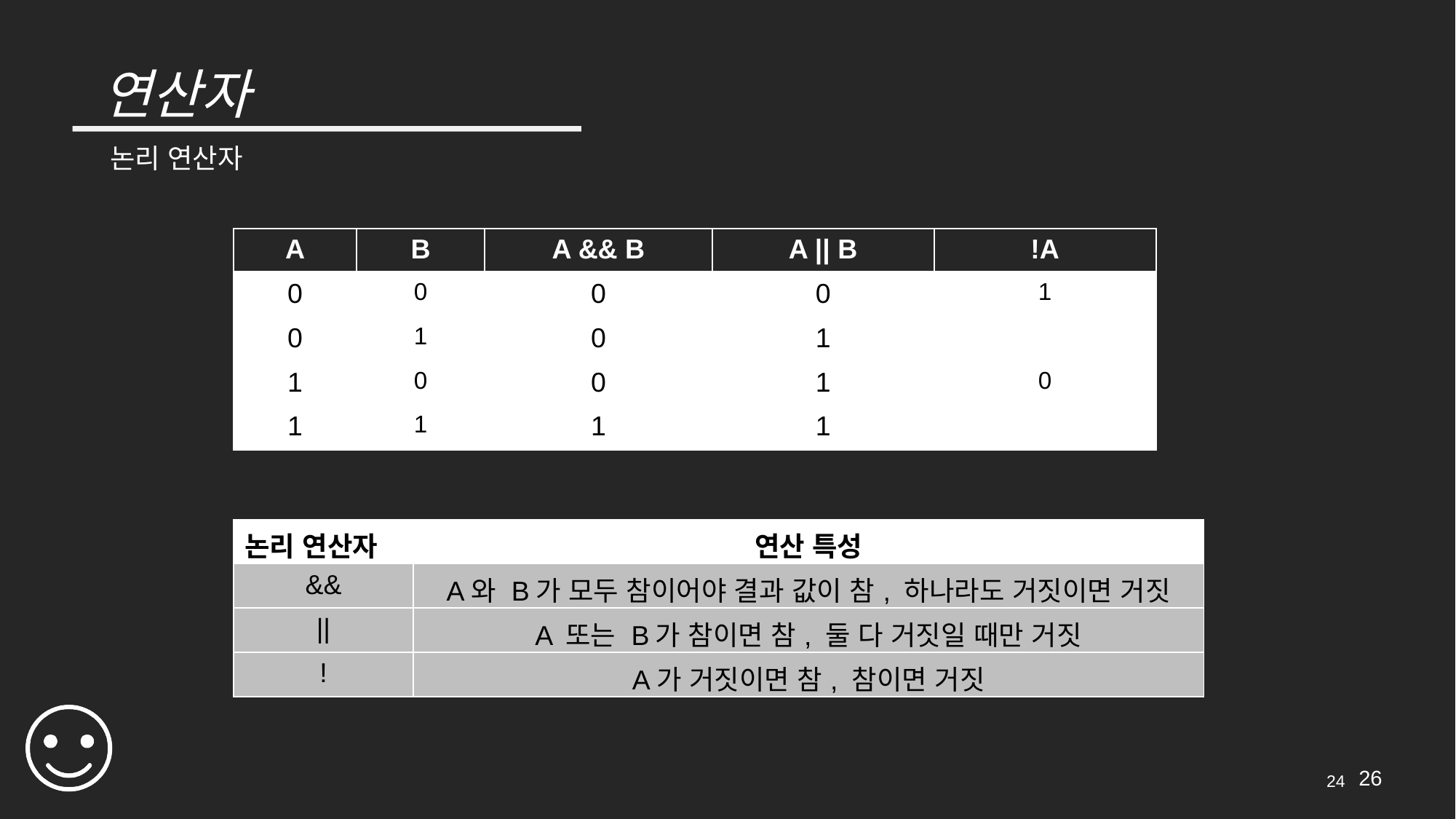

# 연산자

논리 연산자
| A | B | A && B | A || B | !A |
| --- | --- | --- | --- | --- |
| 0 | 0 | 0 | 0 | 1 |
| 0 | 1 | 0 | 1 |  |
| 1 | 0 | 0 | 1 | 0 |
| 1 | 1 | 1 | 1 |  |
| 논리 연산자 | 연산 특성 |
| --- | --- |
| && | A와 B가 모두 참이어야 결과 값이 참, 하나라도 거짓이면 거짓 |
| || | A 또는 B가 참이면 참, 둘 다 거짓일 때만 거짓 |
| ! | A가 거짓이면 참, 참이면 거짓 |
24